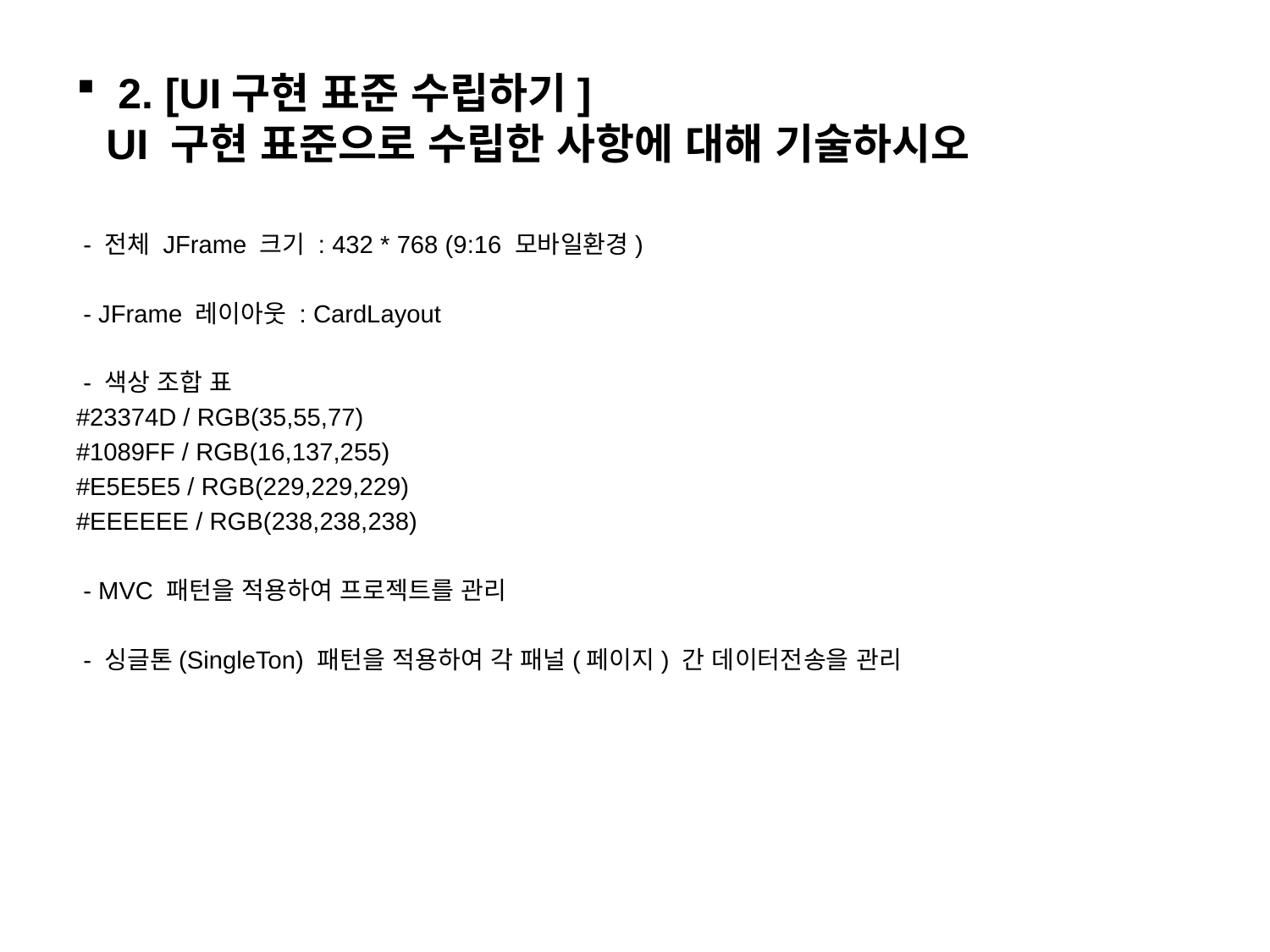

# 2. [UI구현 표준 수립하기] UI 구현 표준으로 수립한 사항에 대해 기술하시오
 - 전체 JFrame 크기 : 432 * 768 (9:16 모바일환경)

 - JFrame 레이아웃 : CardLayout

 - 색상 조합 표
#23374D / RGB(35,55,77)
#1089FF / RGB(16,137,255)
#E5E5E5 / RGB(229,229,229)
#EEEEEE / RGB(238,238,238)

 - MVC 패턴을 적용하여 프로젝트를 관리

 - 싱글톤(SingleTon) 패턴을 적용하여 각 패널(페이지) 간 데이터전송을 관리